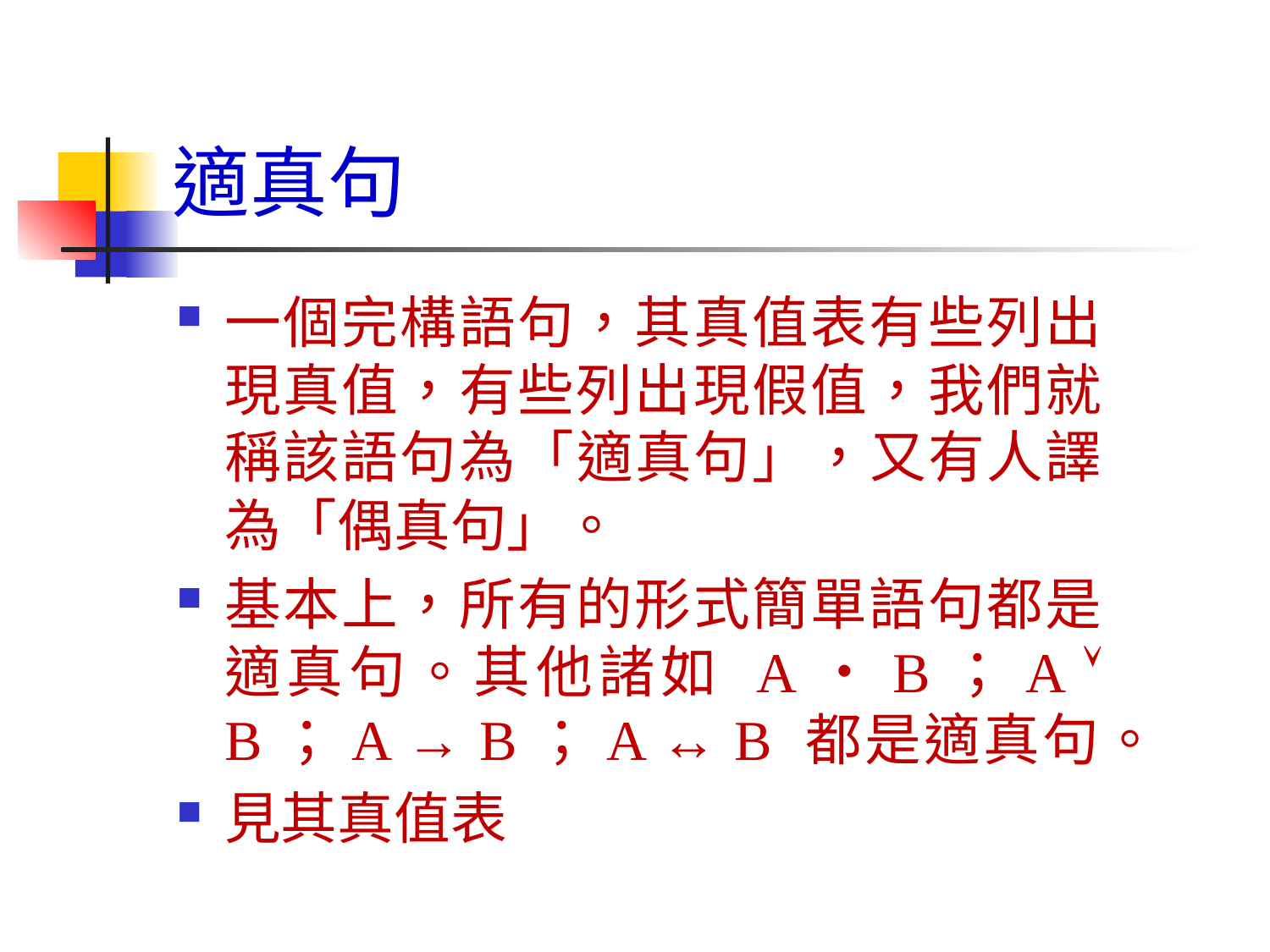

# 適真句
一個完構語句，其真值表有些列出現真值，有些列出現假值，我們就稱該語句為「適真句」，又有人譯為「偶真句」。
基本上，所有的形式簡單語句都是適真句。其他諸如 A・B；A ∨ B；A → B；A ↔︎ B 都是適真句。
見其真值表